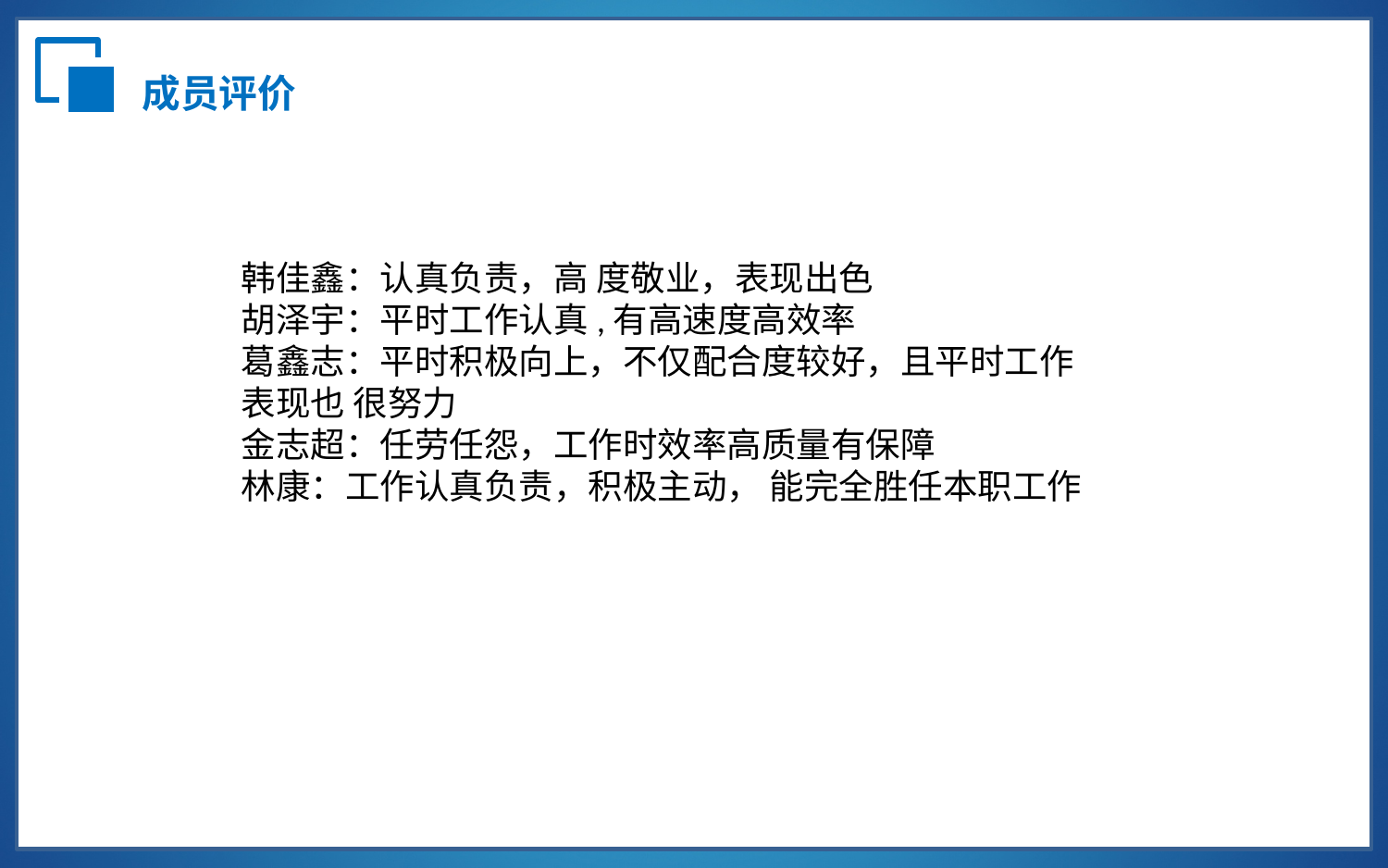

成员评价
韩佳鑫：认真负责，高 度敬业，表现出色
胡泽宇：平时工作认真,有高速度高效率
葛鑫志：平时积极向上，不仅配合度较好，且平时工作表现也 很努力
金志超：任劳任怨，工作时效率高质量有保障
林康：工作认真负责，积极主动， 能完全胜任本职工作